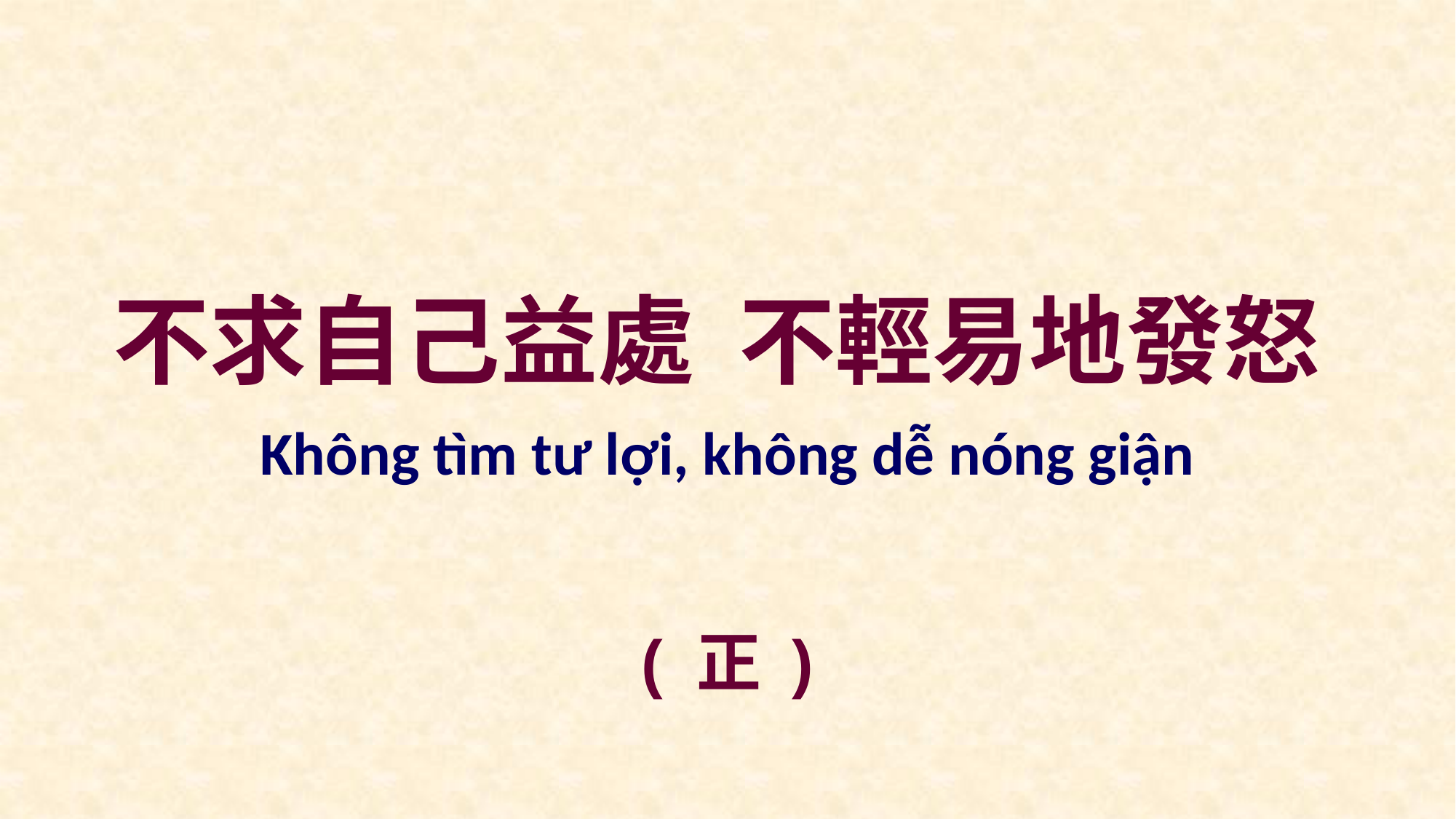

不求自己益處  不輕易地發怒
Không tìm tư lợi, không dễ nóng giận
( 正 )